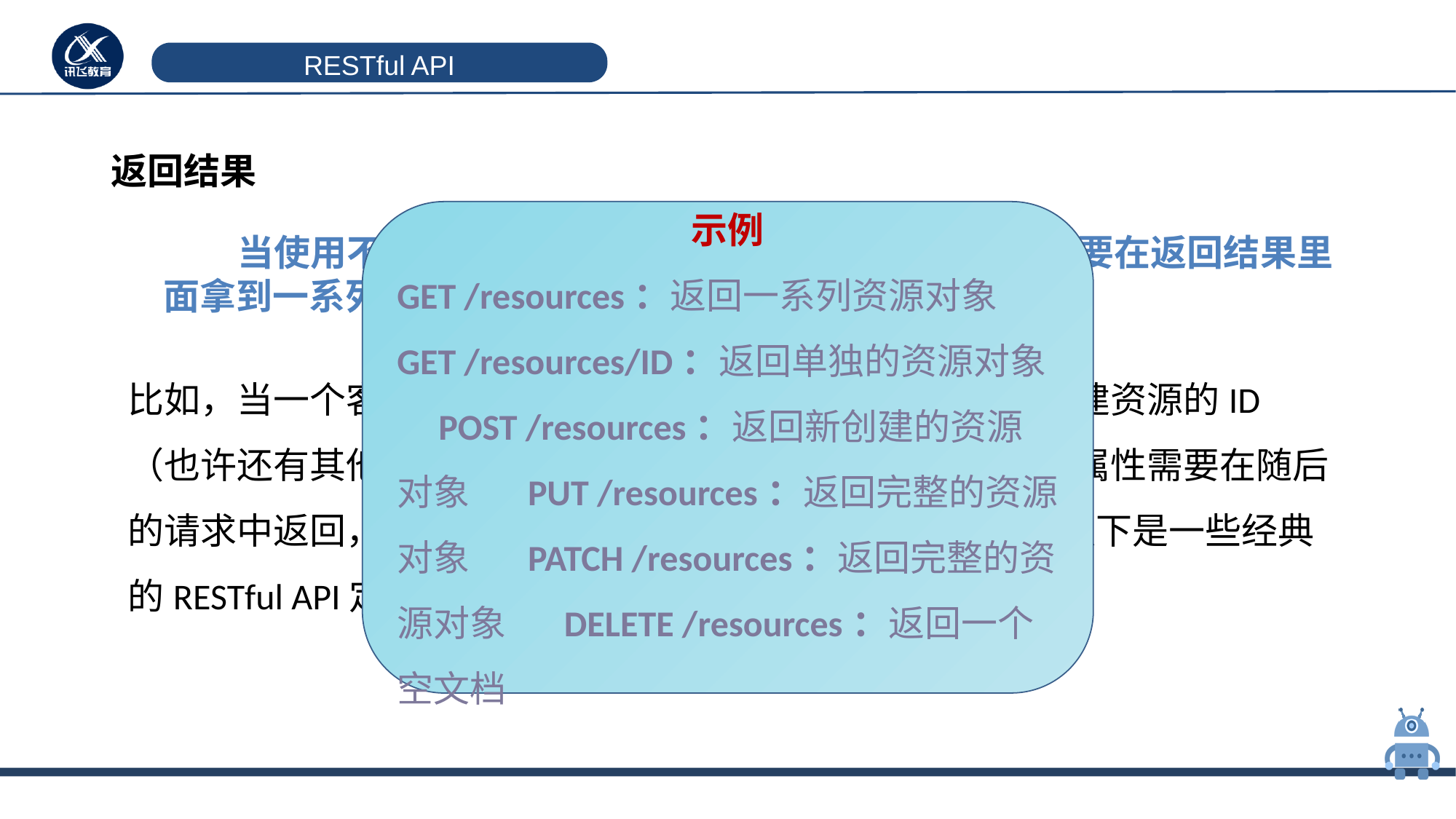

# RESTful API
返回结果
示例
GET /resources：返回一系列资源对象      GET /resources/ID：返回单独的资源对象      POST /resources：返回新创建的资源对象      PUT /resources：返回完整的资源对象      PATCH /resources：返回完整的资源对象      DELETE /resources：返回一个空文档
        当使用不同的HTTP动词向服务器请求时，客户端需要在返回结果里面拿到一系列的信息。
比如，当一个客户端创建一个资源时，客户端常常不知道新建资源的ID（也许还有其他的属性，如创建和修改的时间戳等）。这些属性需要在随后的请求中返回，并且作为刚才POST请求的一个响应结果。以下是一些经典的RESTful API定义：